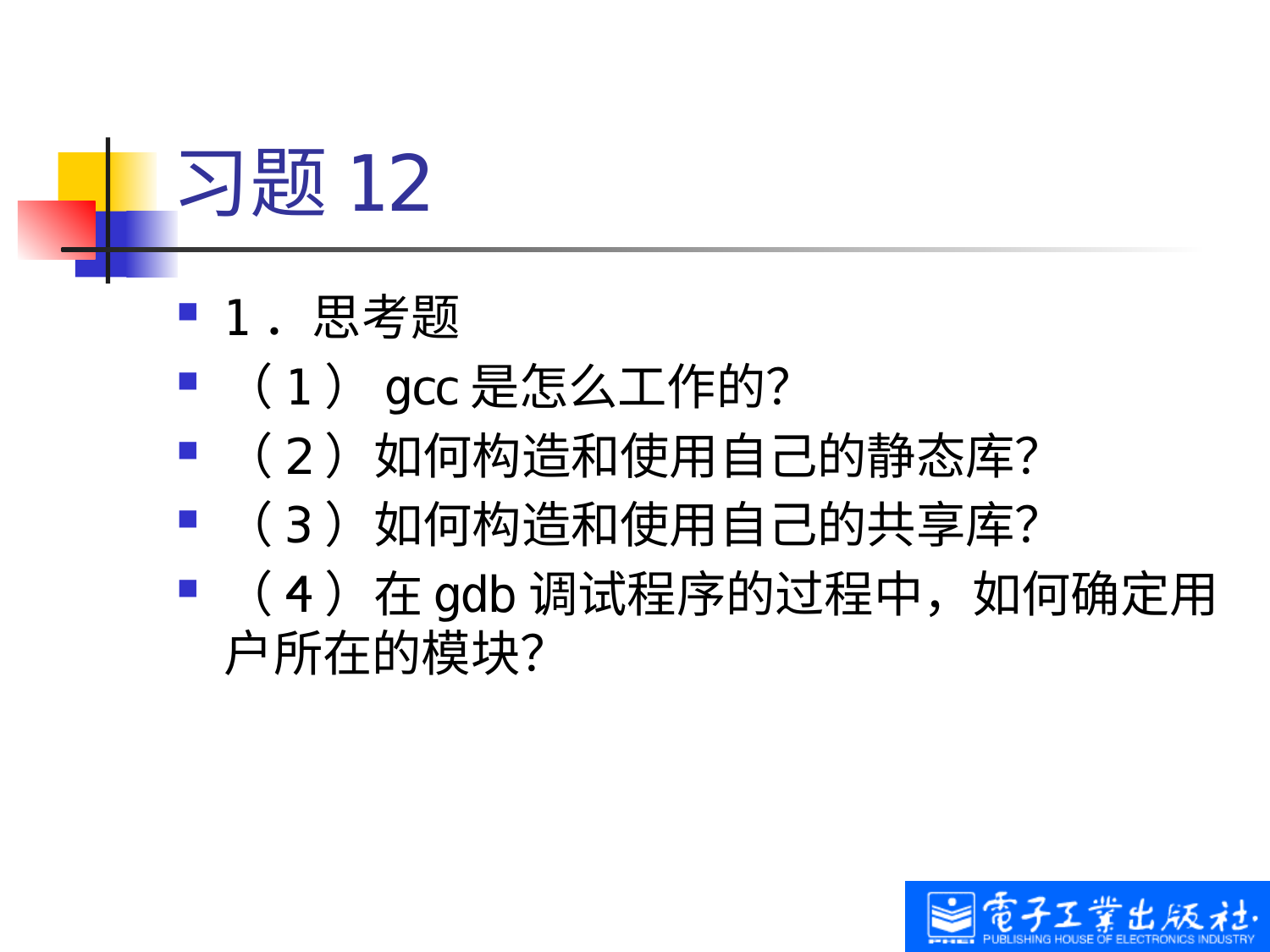

# 习题12
1．思考题
（1）gcc是怎么工作的？
（2）如何构造和使用自己的静态库？
（3）如何构造和使用自己的共享库？
（4）在gdb调试程序的过程中，如何确定用户所在的模块？